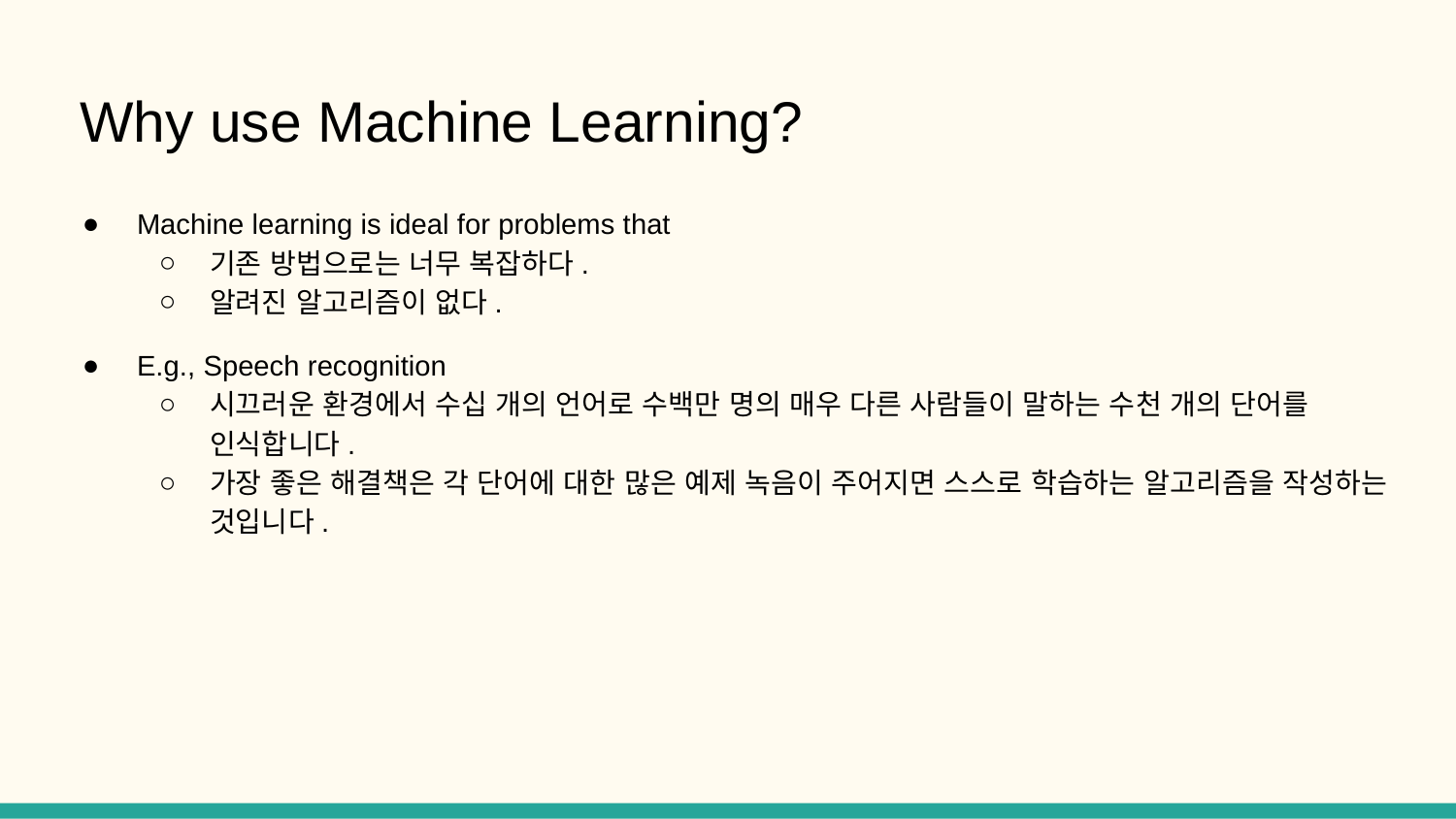

# Why use Machine Learning?
Machine learning is ideal for problems that
기존 방법으로는 너무 복잡하다.
알려진 알고리즘이 없다.
E.g., Speech recognition
시끄러운 환경에서 수십 개의 언어로 수백만 명의 매우 다른 사람들이 말하는 수천 개의 단어를 인식합니다.
가장 좋은 해결책은 각 단어에 대한 많은 예제 녹음이 주어지면 스스로 학습하는 알고리즘을 작성하는 것입니다.